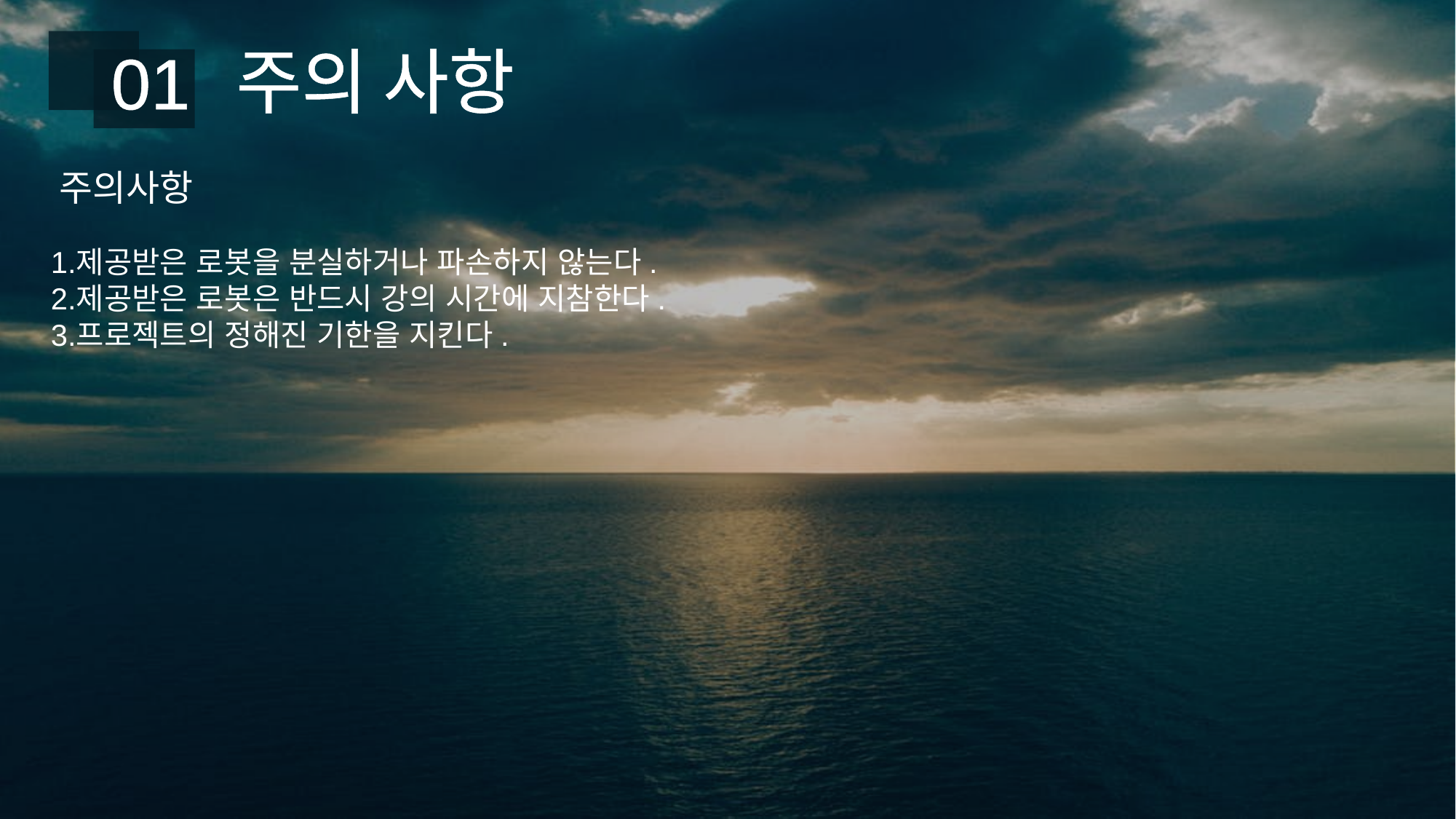

주의 사항
01

주의사항
제공받은 로봇을 분실하거나 파손하지 않는다.
제공받은 로봇은 반드시 강의 시간에 지참한다.
프로젝트의 정해진 기한을 지킨다.